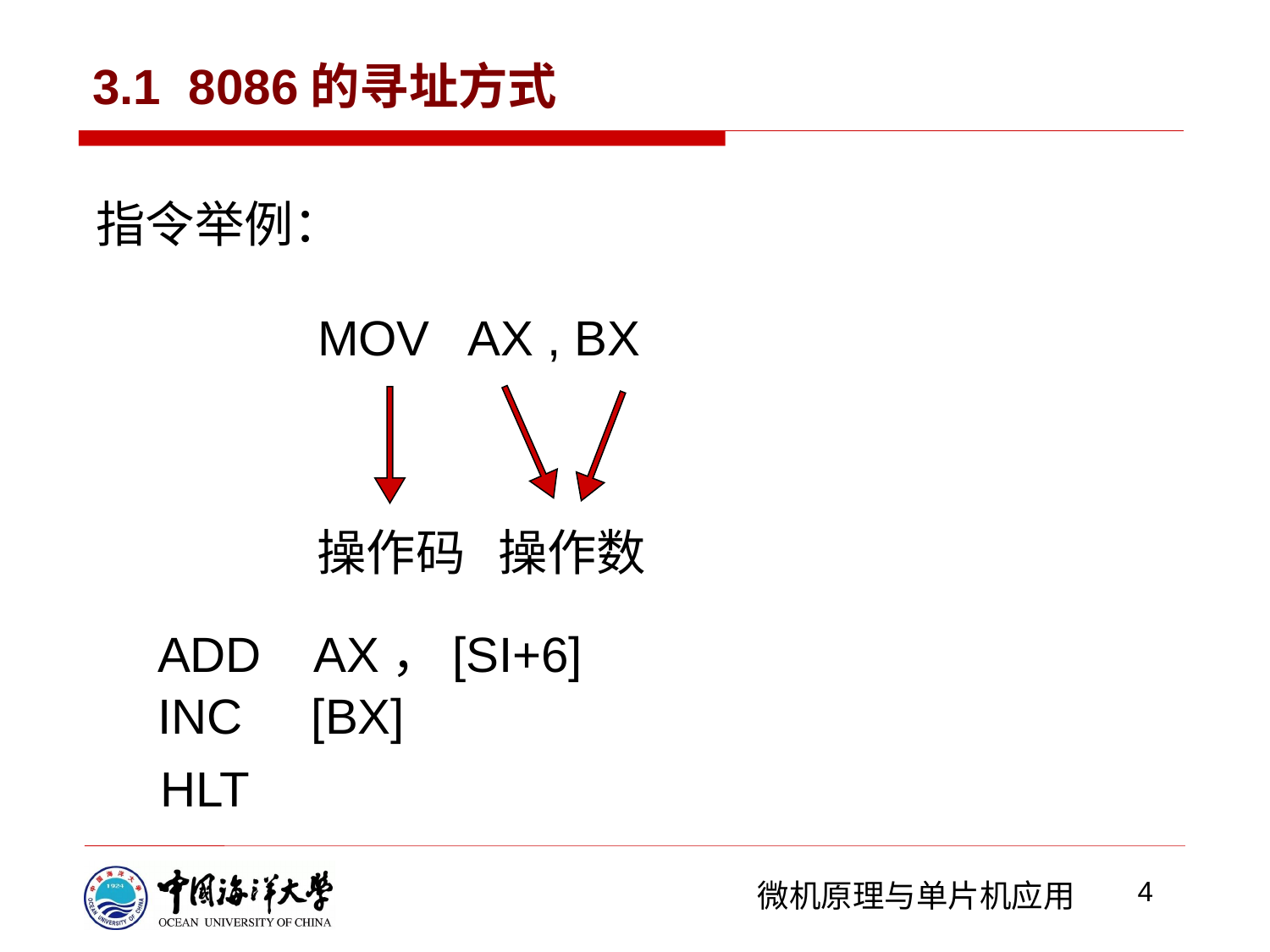

# 3.1  8086的寻址方式

指令举例：
MOV   AX , BX

操作码   操作数
ADD    AX，[SI+6]
INC     [BX]
HLT
4